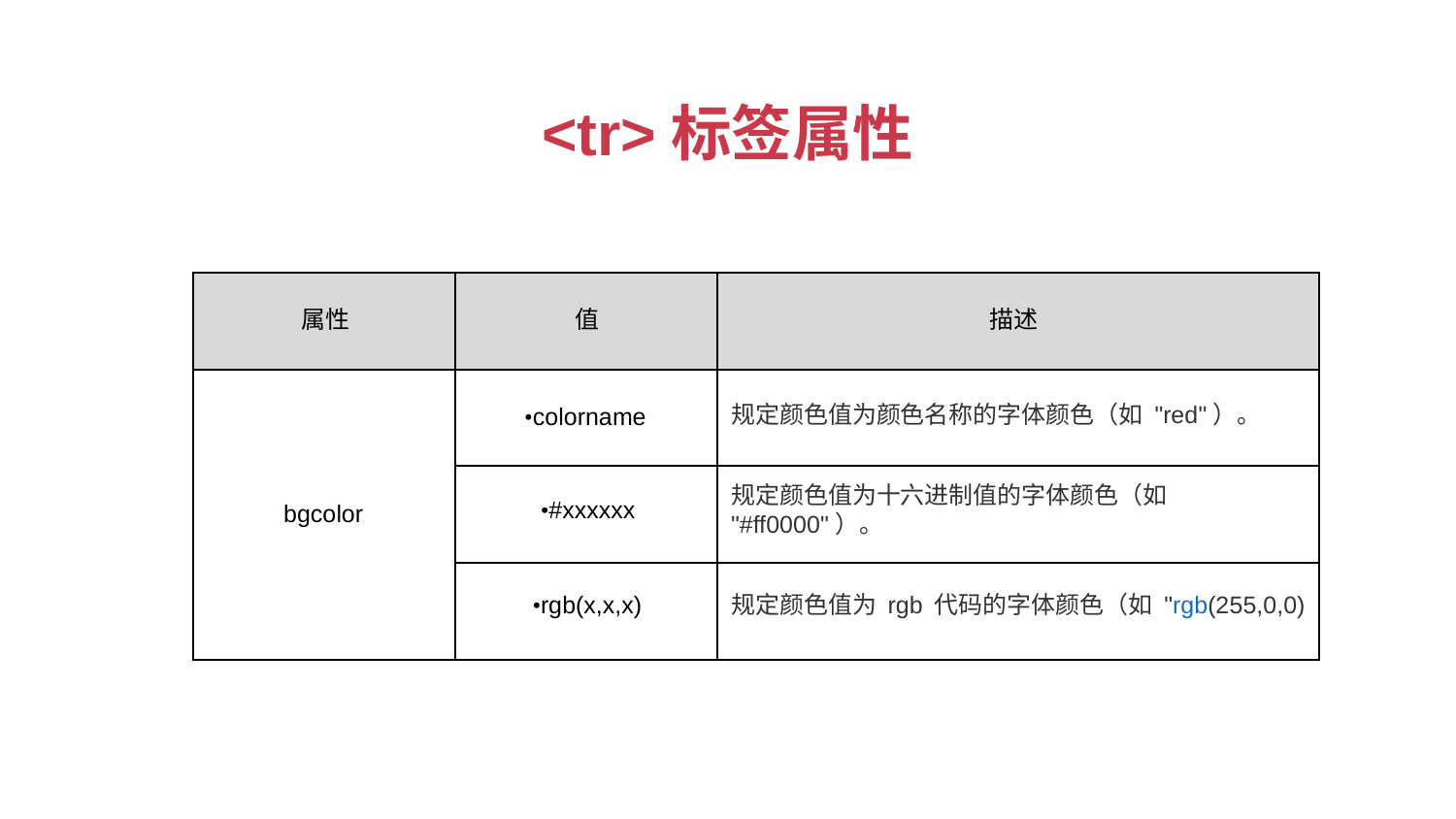

<tr>标签属性

	属性

bgcolor
			值

•colorname

		•#xxxxxx

	•rgb(x,x,x)
	描述

规定颜色值为颜色名称的字体颜色（如 "red"）。

规定颜色值为十六进制值的字体颜色（如
"#ff0000"）。

规定颜色值为 rgb 代码的字体颜色（如 "rgb(255,0,0)